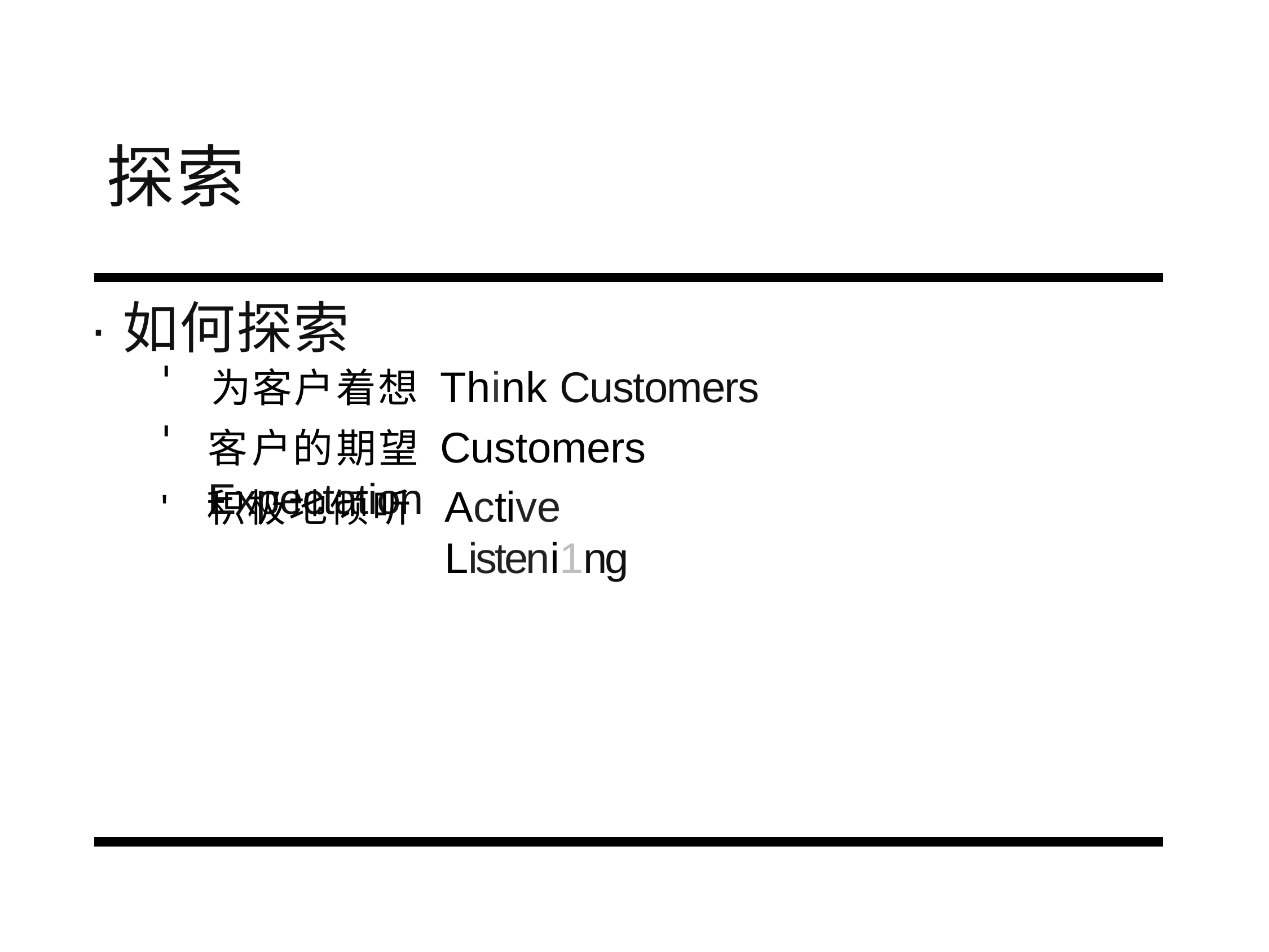

# 探索

·如何探索
为客户着想 Think Customers
客户的期望 Customers Expectation
Active Listeni1ng
' 积极地倾听